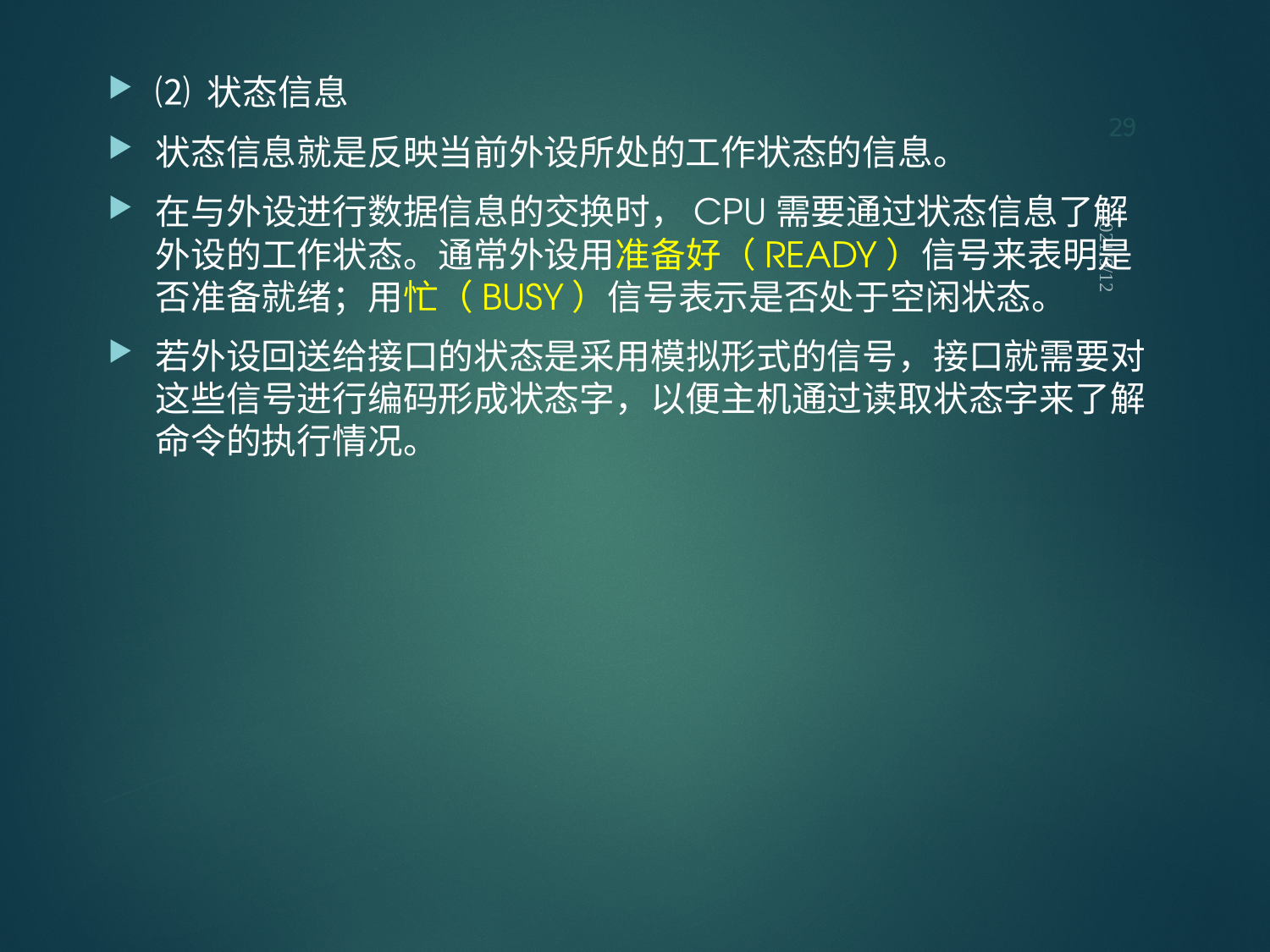

29
⑵ 状态信息
状态信息就是反映当前外设所处的工作状态的信息。
在与外设进行数据信息的交换时，CPU需要通过状态信息了解外设的工作状态。通常外设用准备好（READY）信号来表明是否准备就绪；用忙（BUSY）信号表示是否处于空闲状态。
若外设回送给接口的状态是采用模拟形式的信号，接口就需要对这些信号进行编码形成状态字，以便主机通过读取状态字来了解命令的执行情况。
2021/9/12